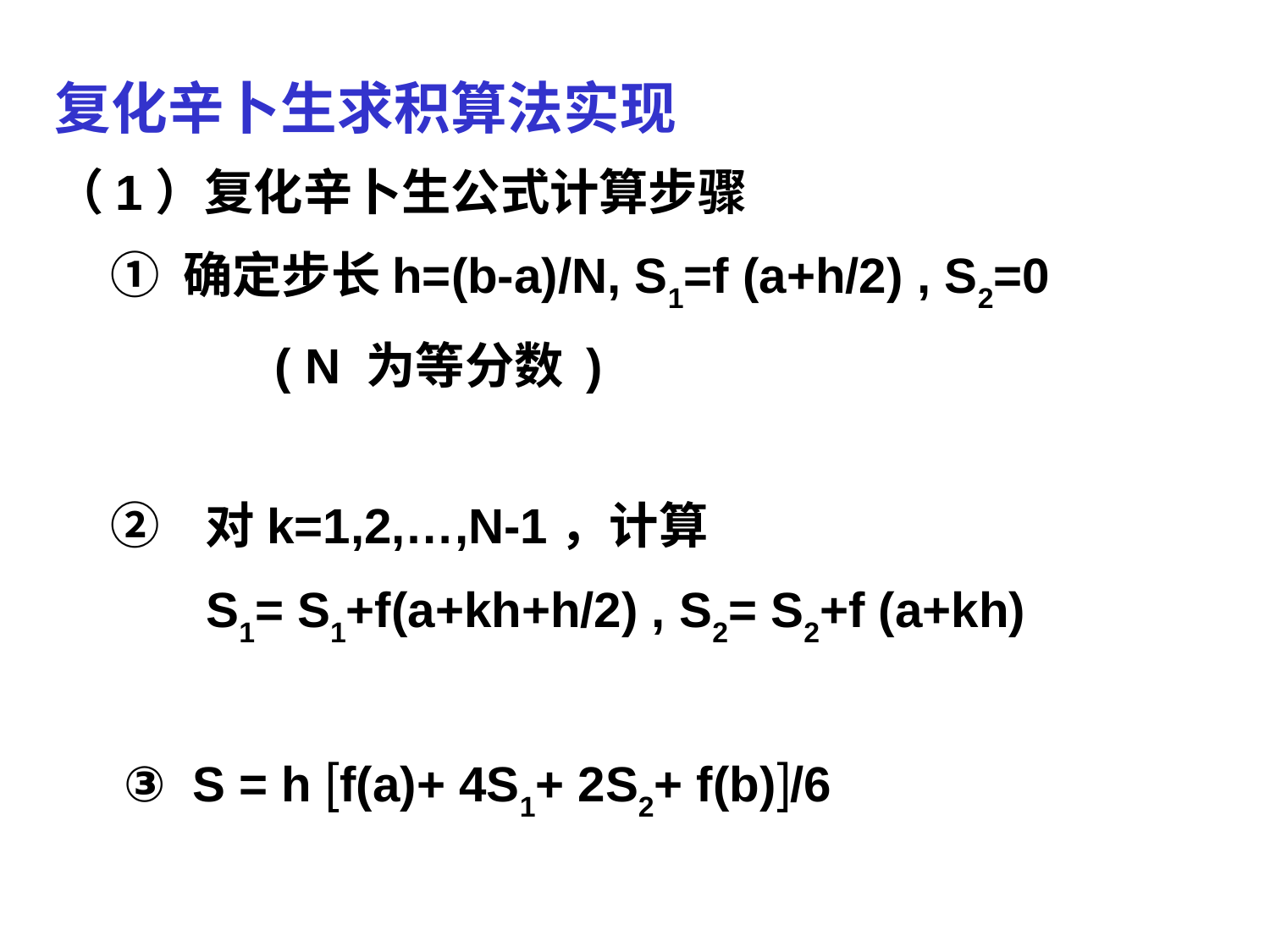

复化辛卜生求积算法实现
（1）复化辛卜生公式计算步骤
     ① 确定步长h=(b-a)/N, S1=f (a+h/2) , S2=0
                ( N 为等分数 )

     ②   对k=1,2,…,N-1，计算
           S1= S1+f(a+kh+h/2) , S2= S2+f (a+kh)

     ③  S = h [f(a)+ 4S1+ 2S2+ f(b)]/6